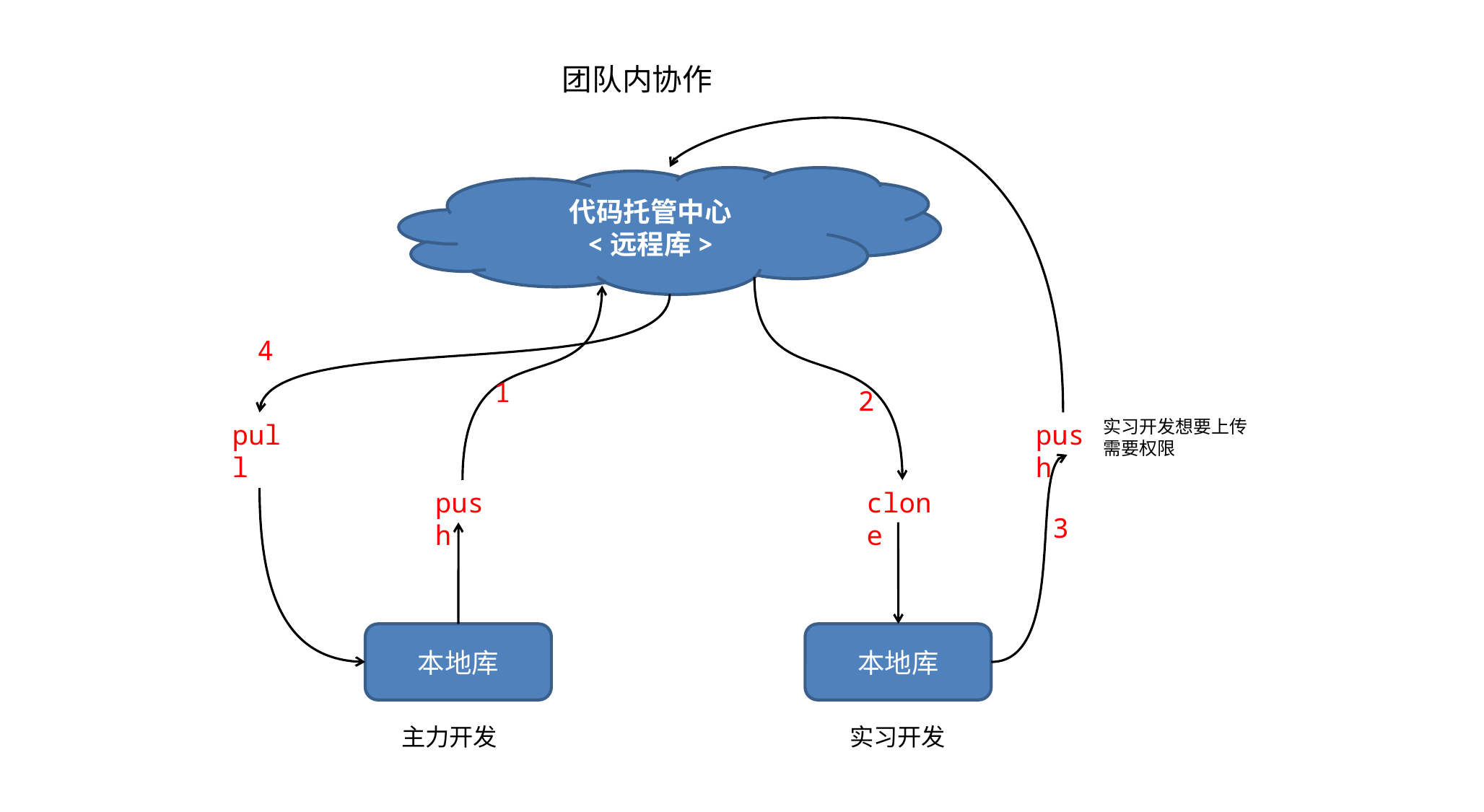

团队内协作
代码托管中心
<远程库>
4
1
2
实习开发想要上传需要权限
pull
push
push
clone
3
本地库
本地库
主力开发
实习开发